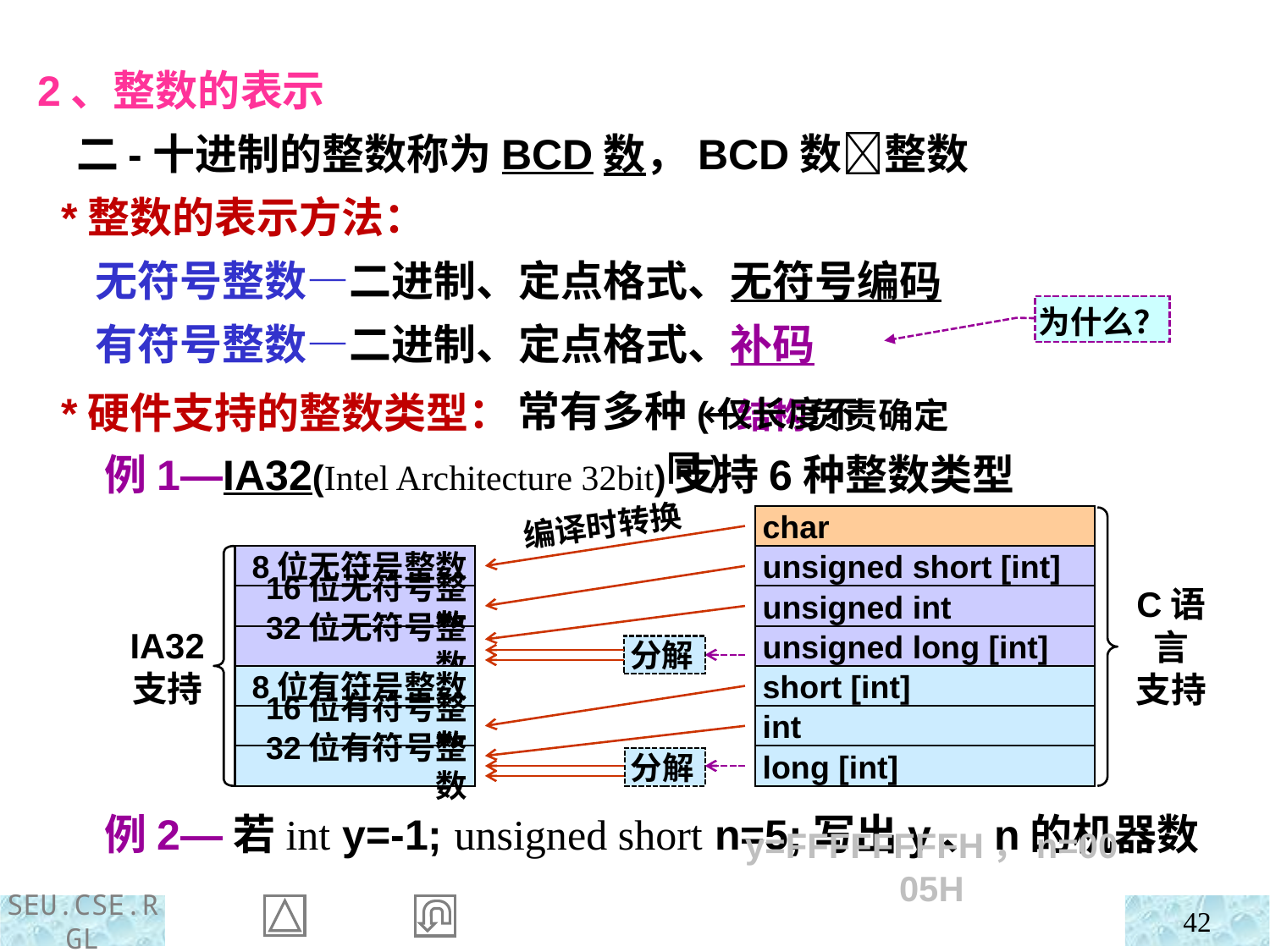

2、整数的表示
   二-十进制的整数称为BCD数，BCD数⊄整数
  *整数的表示方法：

  *硬件支持的整数类型：                    ←结构负责确定
     无符号整数—二进制、定点格式、无符号编码
     有符号整数—二进制、定点格式、补码
为什么？
常有多种(仅长度不同)
      例1—IA32(Intel Architecture 32bit)支持6种整数类型
编译时转换
char

unsigned short [int]
unsigned int
C语言
支持
unsigned long [int]
short [int]
int
long [int]

8位无符号整数
16位无符号整数
IA32
支持
32位无符号整数
8位有符号整数
16位有符号整数
32位有符号整数
分解
分解
      例2—若int y=-1; unsigned short n=5;写出y、n的机器数
y=FFFFFFFFH，n=0005H

42